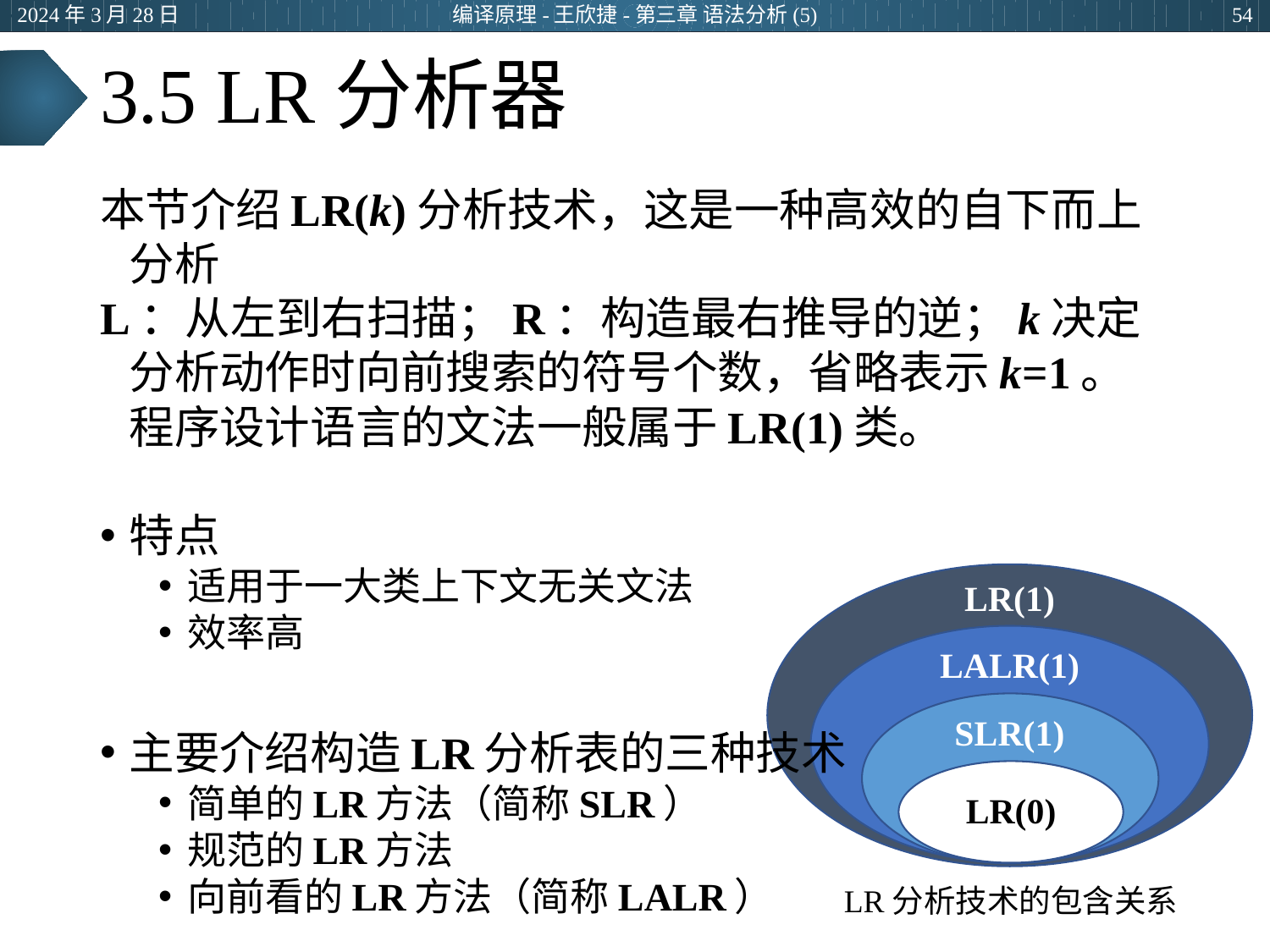

2024年3月28日
编译原理-王欣捷-第三章 语法分析(5)
54
# 3.5 LR分析器
本节介绍LR(k)分析技术，这是一种高效的自下而上分析
L：从左到右扫描；R：构造最右推导的逆；k决定分析动作时向前搜索的符号个数，省略表示k=1。程序设计语言的文法一般属于LR(1)类。

特点
适用于一大类上下文无关文法
效率高

主要介绍构造LR分析表的三种技术
简单的LR方法（简称SLR）
规范的LR方法
向前看的LR方法（简称LALR）

LR(1)

LALR(1)

SLR(1)

LR(0)
LR分析技术的包含关系